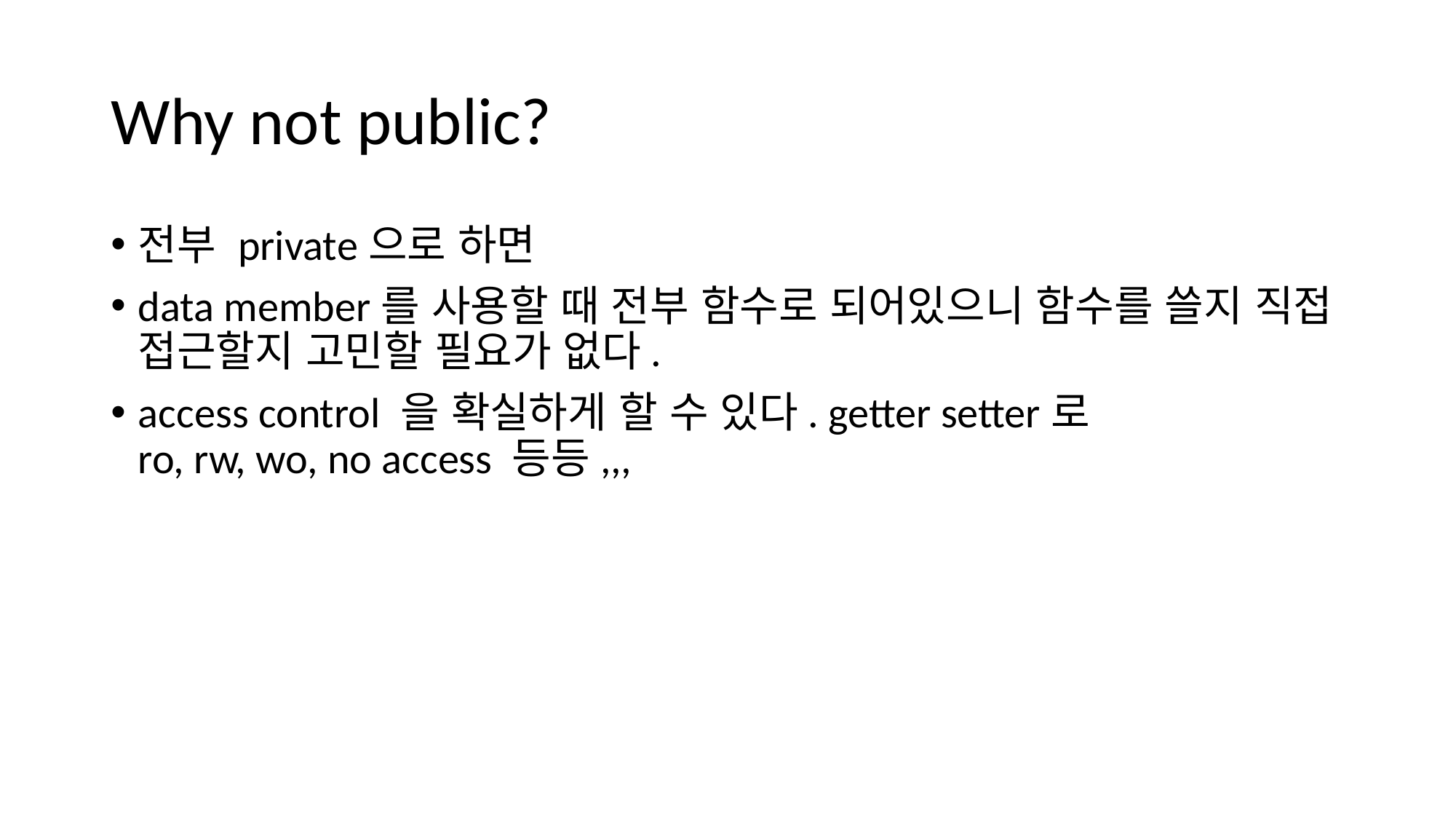

# Why not public?
전부 private으로 하면
data member를 사용할 때 전부 함수로 되어있으니 함수를 쓸지 직접 접근할지 고민할 필요가 없다.
access control 을 확실하게 할 수 있다. getter setter로
ro, rw, wo, no access 등등,,,